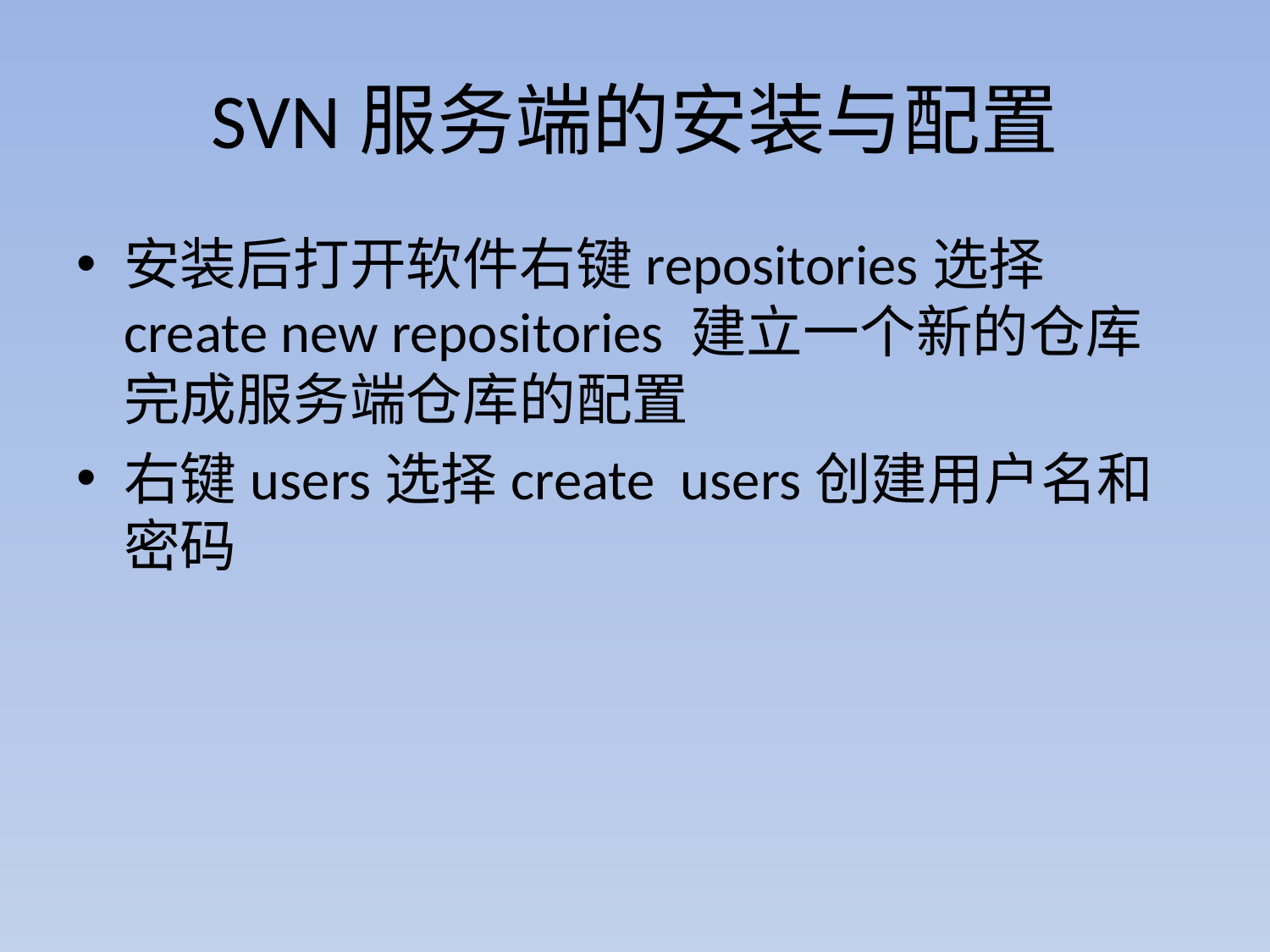

# SVN服务端的安装与配置
安装后打开软件右键repositories选择create new repositories 建立一个新的仓库完成服务端仓库的配置
右键users选择create  users创建用户名和密码